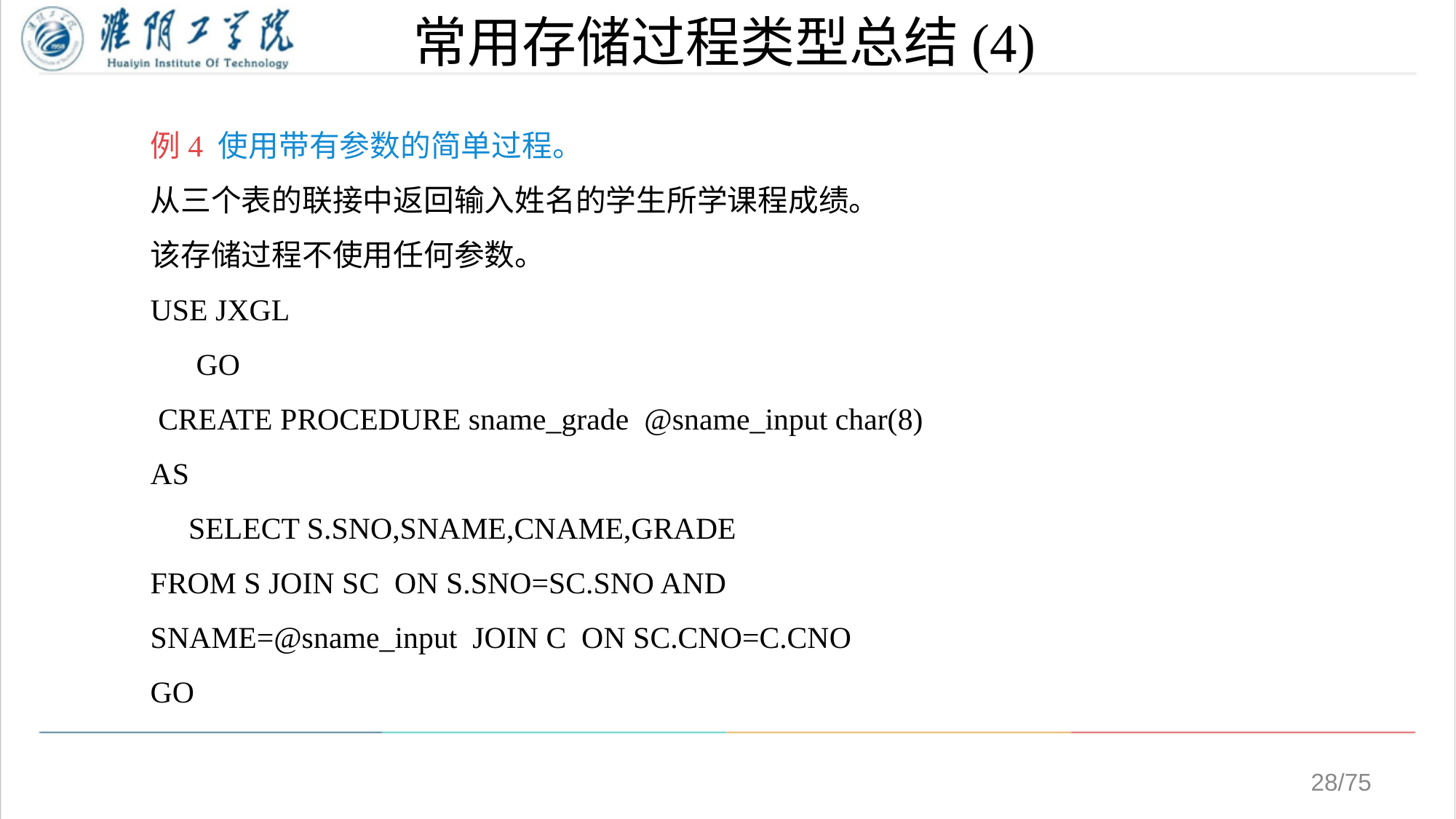

# 常用存储过程类型总结(4)
例4 使用带有参数的简单过程。
从三个表的联接中返回输入姓名的学生所学课程成绩。
该存储过程不使用任何参数。
USE JXGL
      GO
 CREATE PROCEDURE sname_grade  @sname_input char(8)
AS
     SELECT S.SNO,SNAME,CNAME,GRADE
FROM S JOIN SC  ON S.SNO=SC.SNO AND
SNAME=@sname_input  JOIN C  ON SC.CNO=C.CNO
GO

28/75